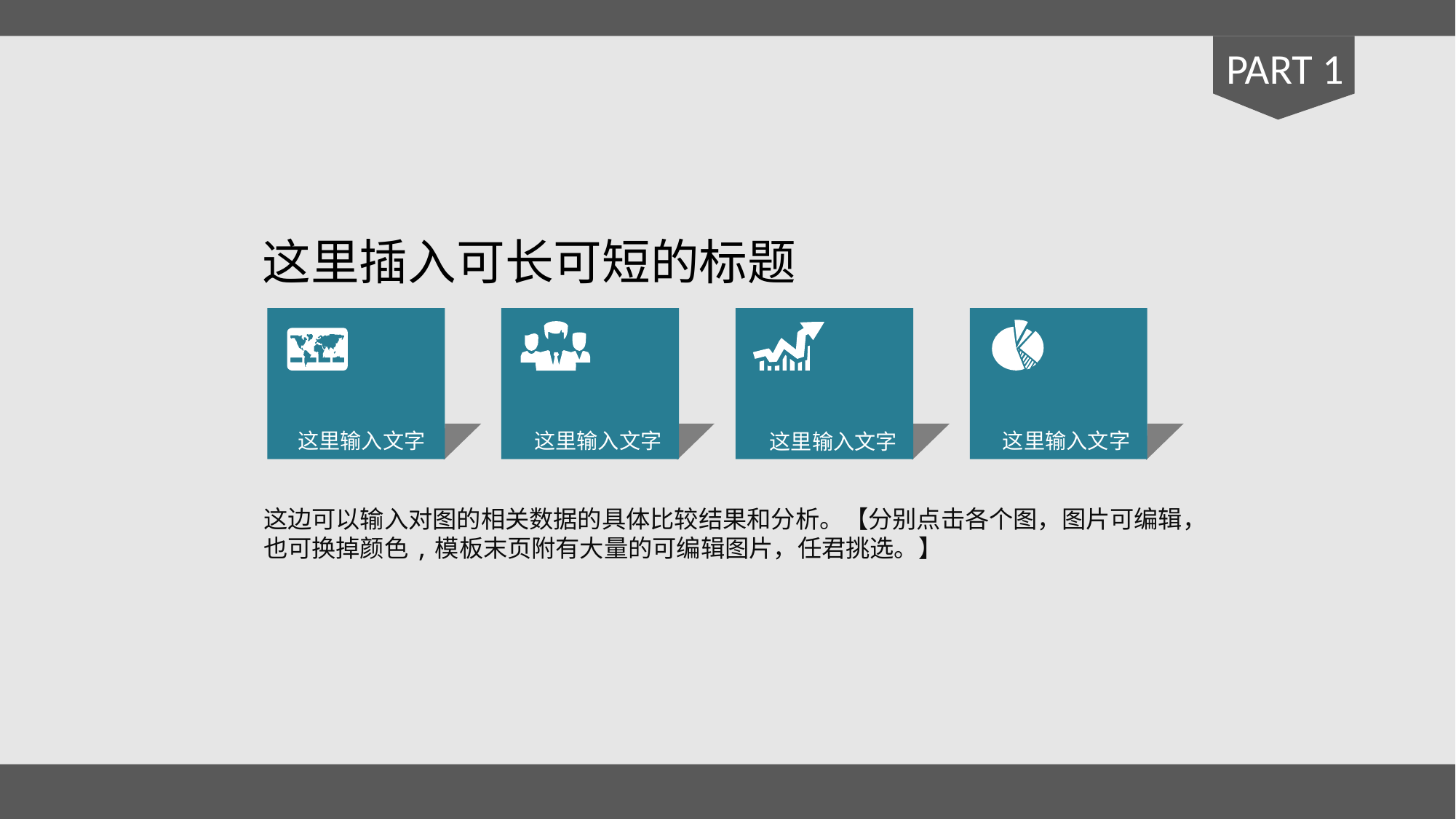

PART 1
这里插入可长可短的标题

这里输入文字
这里输入文字
这里输入文字
这里输入文字

这边可以输入对图的相关数据的具体比较结果和分析。【分别点击各个图，图片可编辑，也可换掉颜色,模板末页附有大量的可编辑图片，任君挑选。】